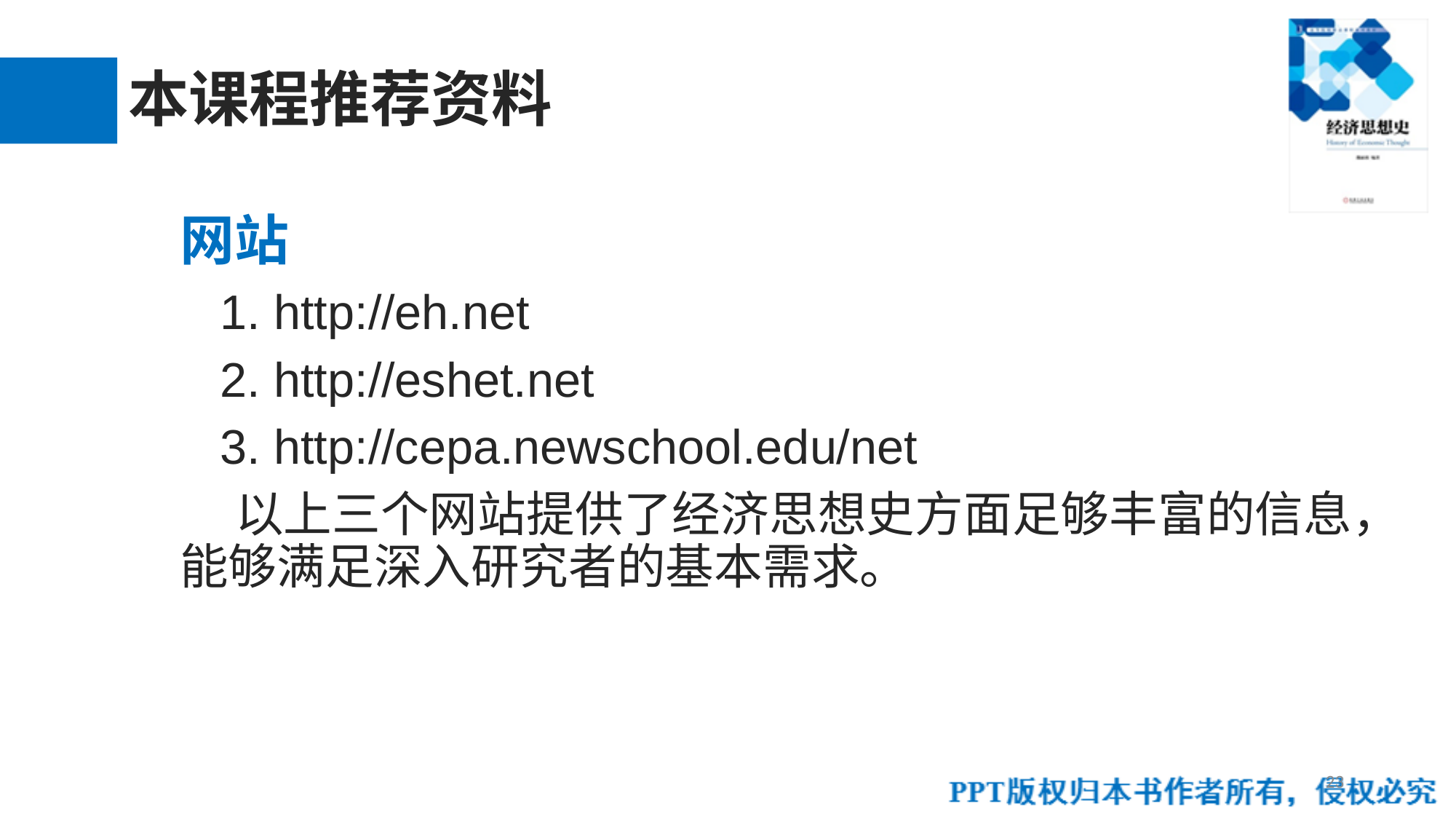

# 本课程推荐资料

网站
   1. http://eh.net
   2. http://eshet.net
   3. http://cepa.newschool.edu/net
    以上三个网站提供了经济思想史方面足够丰富的信息，能够满足深入研究者的基本需求。

23